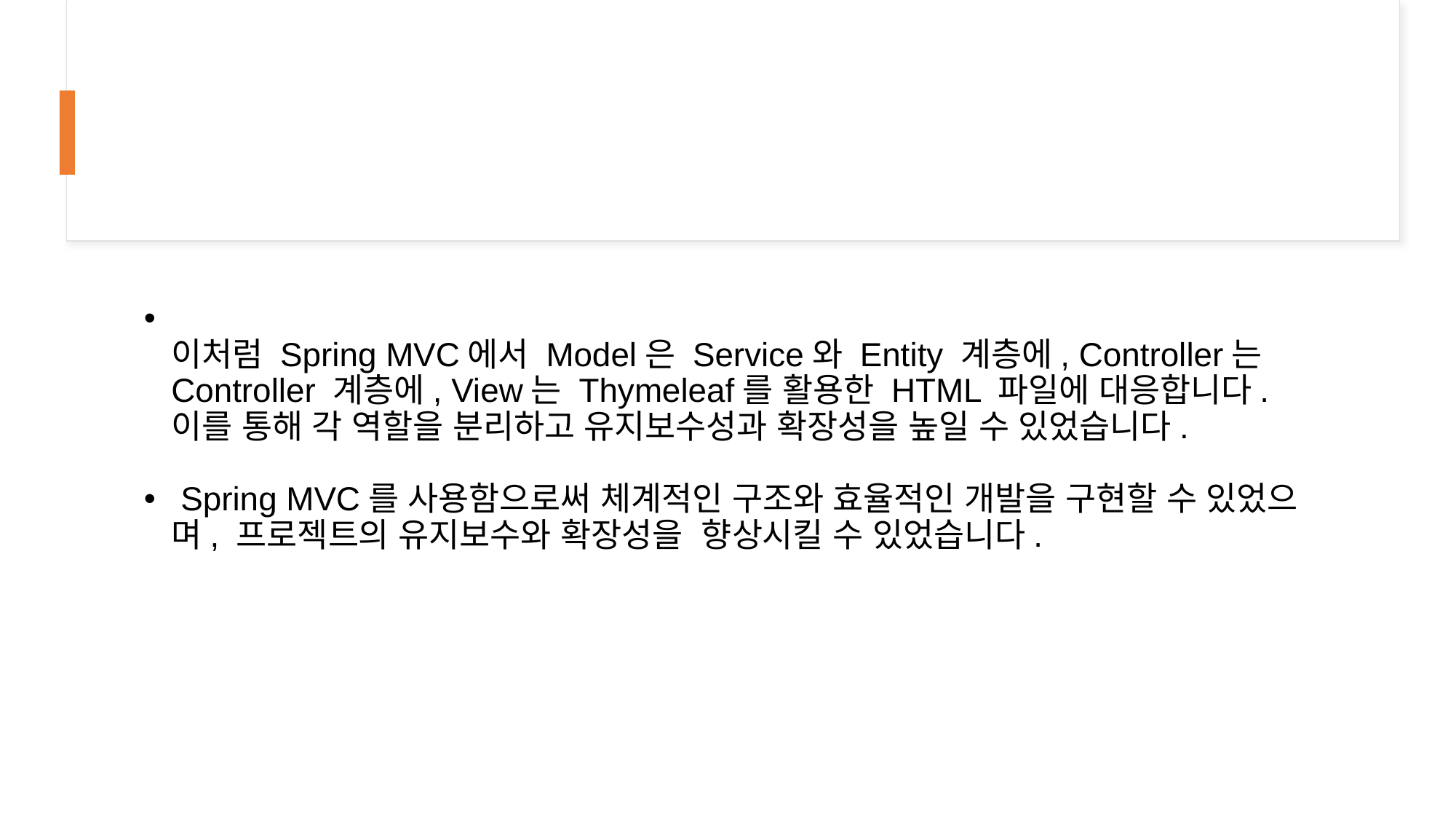

#

이처럼 Spring MVC에서 Model은 Service와 Entity 계층에, Controller는 Controller 계층에, View는 Thymeleaf를 활용한 HTML 파일에 대응합니다. 이를 통해 각 역할을 분리하고 유지보수성과 확장성을 높일 수 있었습니다.
 Spring MVC를 사용함으로써 체계적인 구조와 효율적인 개발을 구현할 수 있었으며, 프로젝트의 유지보수와 확장성을  향상시킬 수 있었습니다.